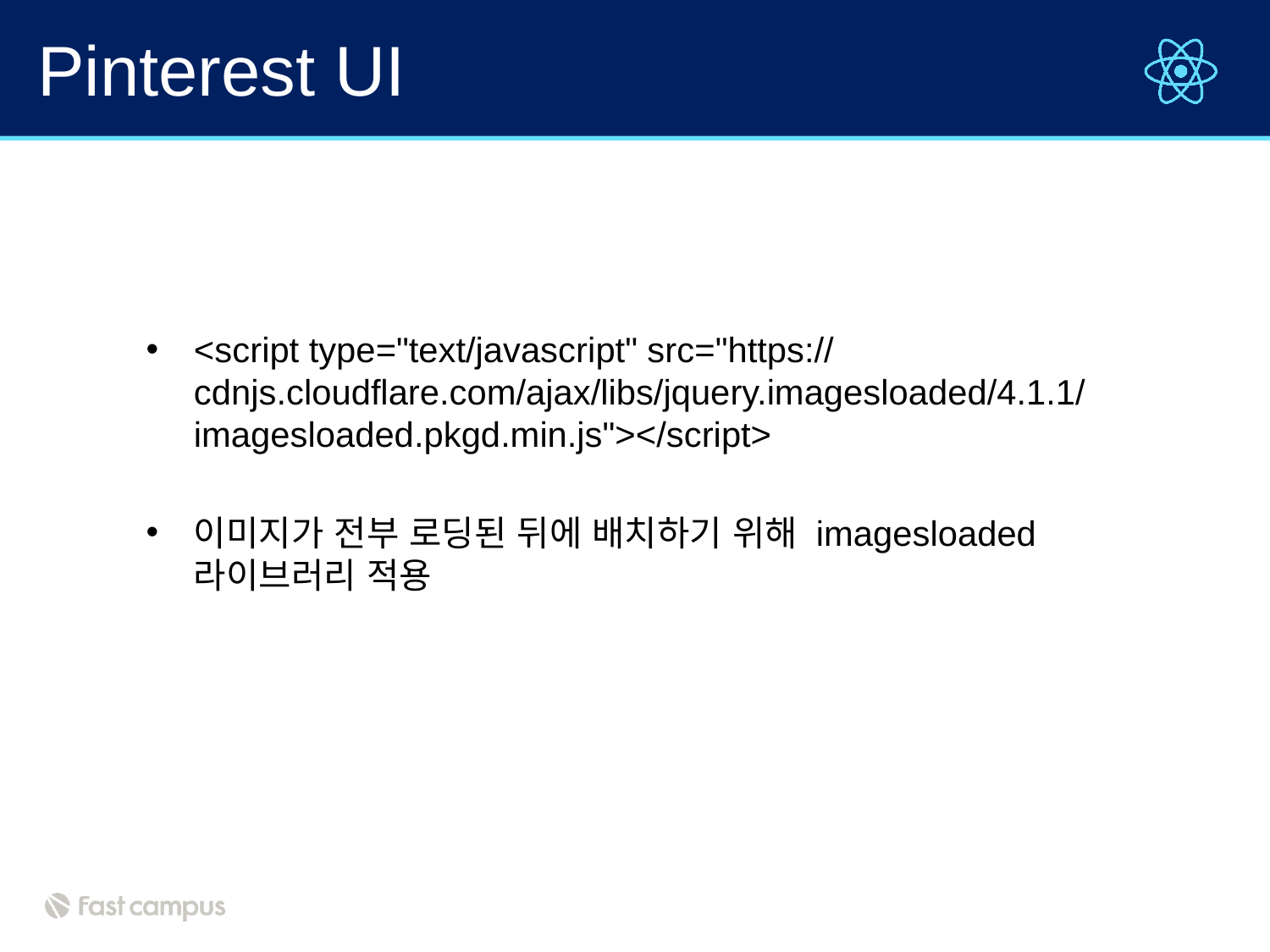

# Pinterest UI

<script type="text/javascript" src="https://cdnjs.cloudflare.com/ajax/libs/jquery.imagesloaded/4.1.1/imagesloaded.pkgd.min.js"></script>

이미지가 전부 로딩된 뒤에 배치하기 위해 imagesloaded 라이브러리 적용